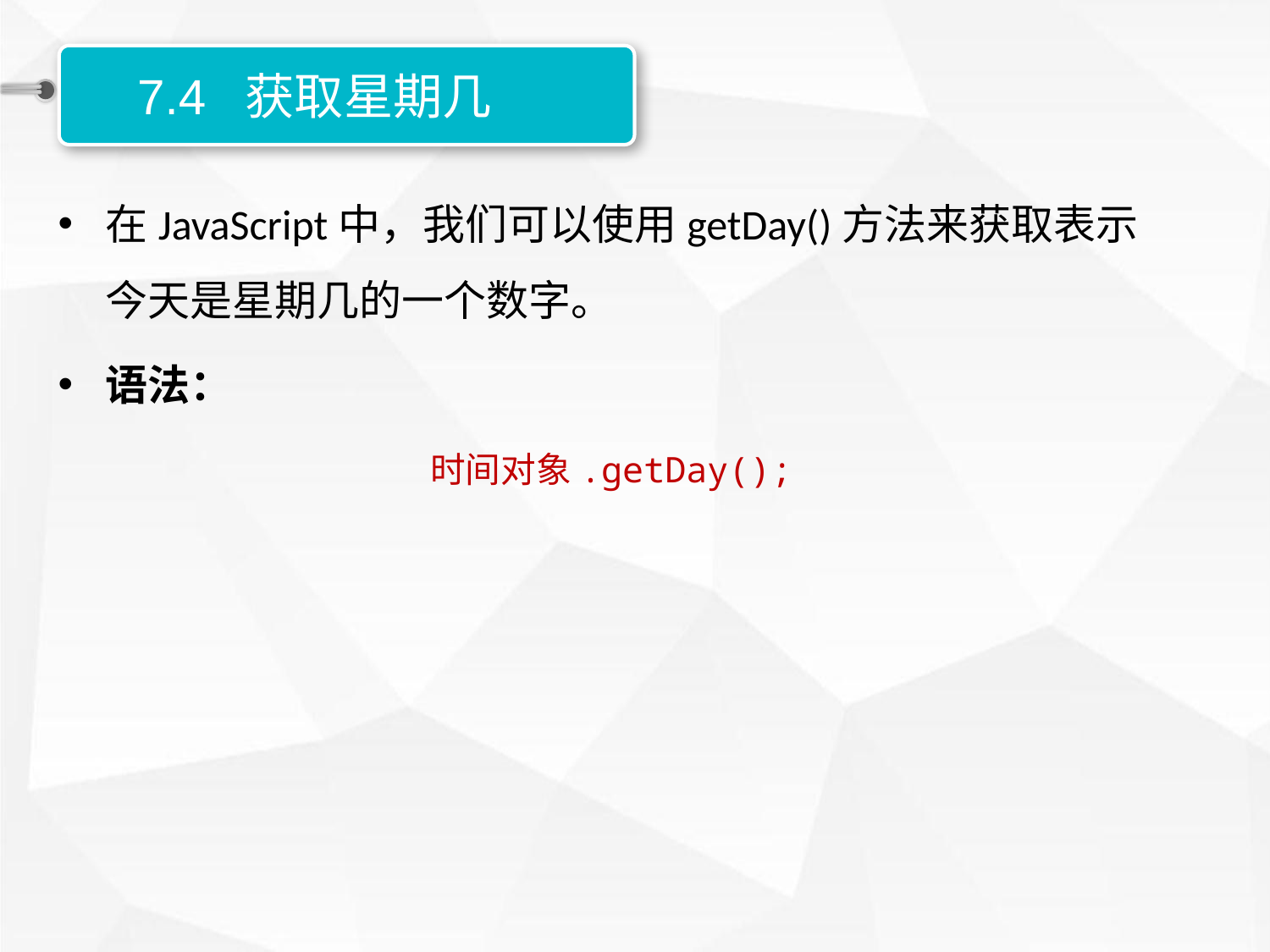

7.4  获取星期几

在JavaScript中，我们可以使用getDay()方法来获取表示今天是星期几的一个数字。
语法：
时间对象.getDay();